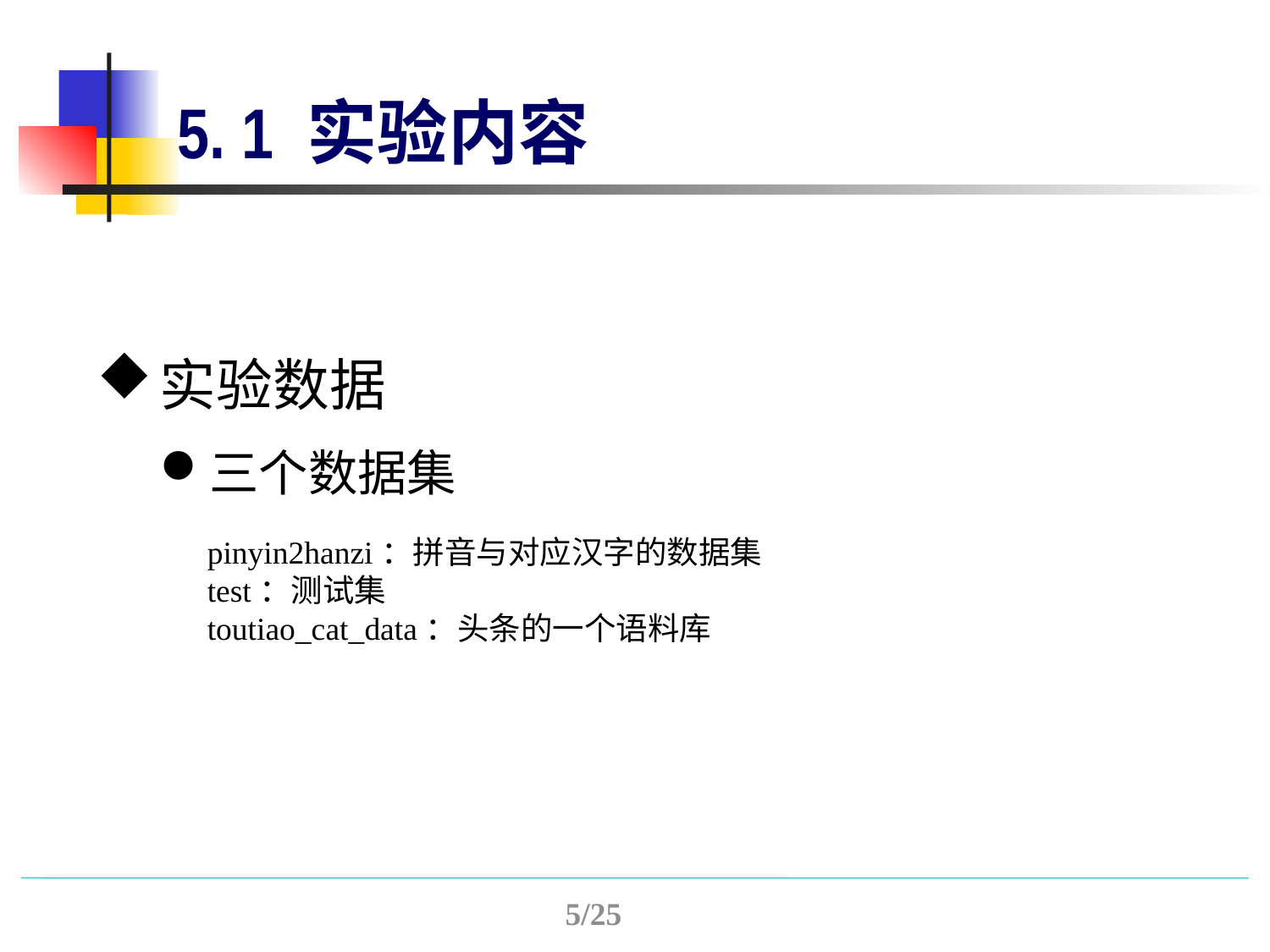

# 5. 1 实验内容
实验数据
三个数据集
pinyin2hanzi：拼音与对应汉字的数据集
test：测试集
toutiao_cat_data：头条的一个语料库